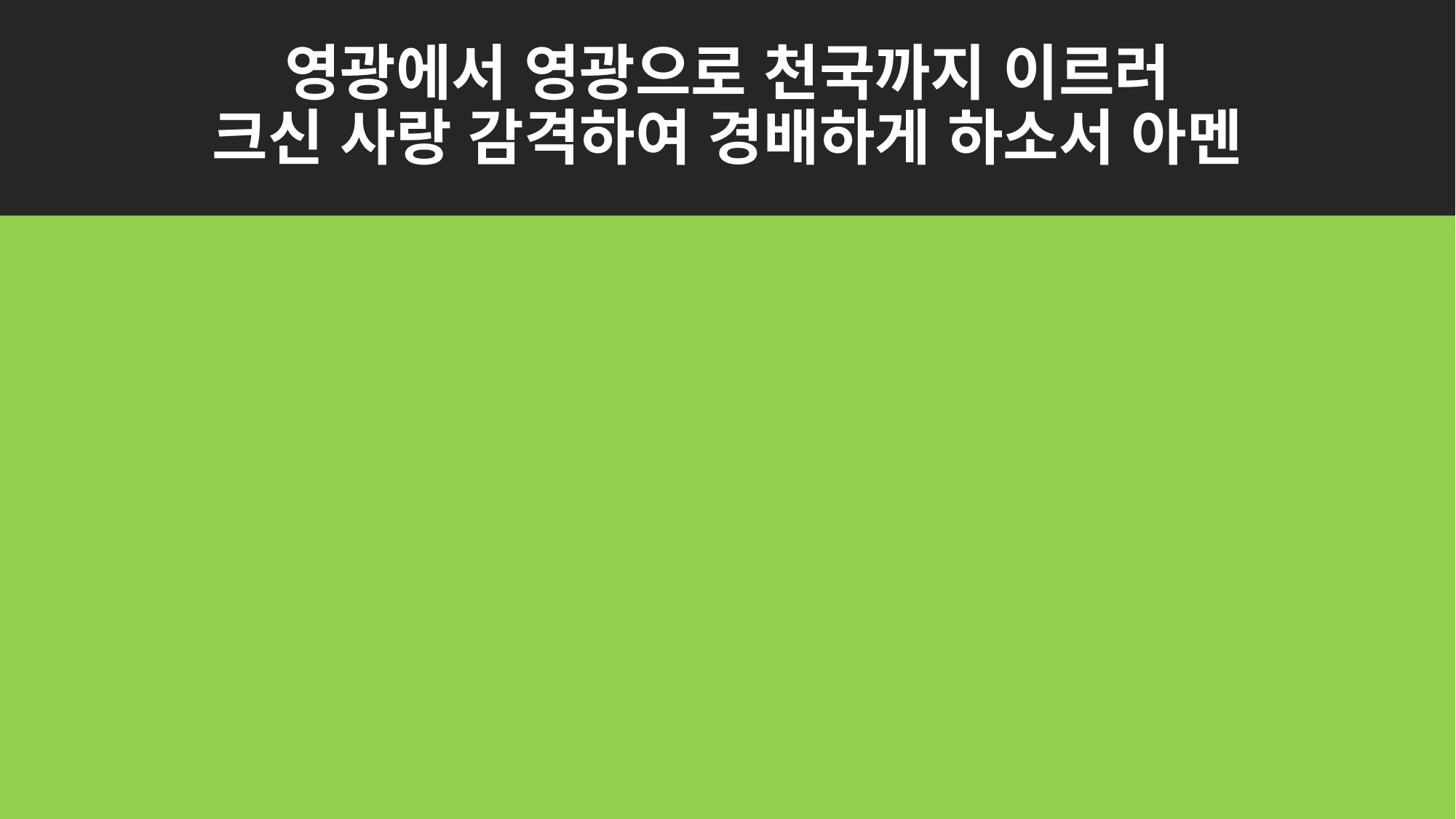

# 영광에서 영광으로 천국까지 이르러
크신 사랑 감격하여 경배하게 하소서 아멘